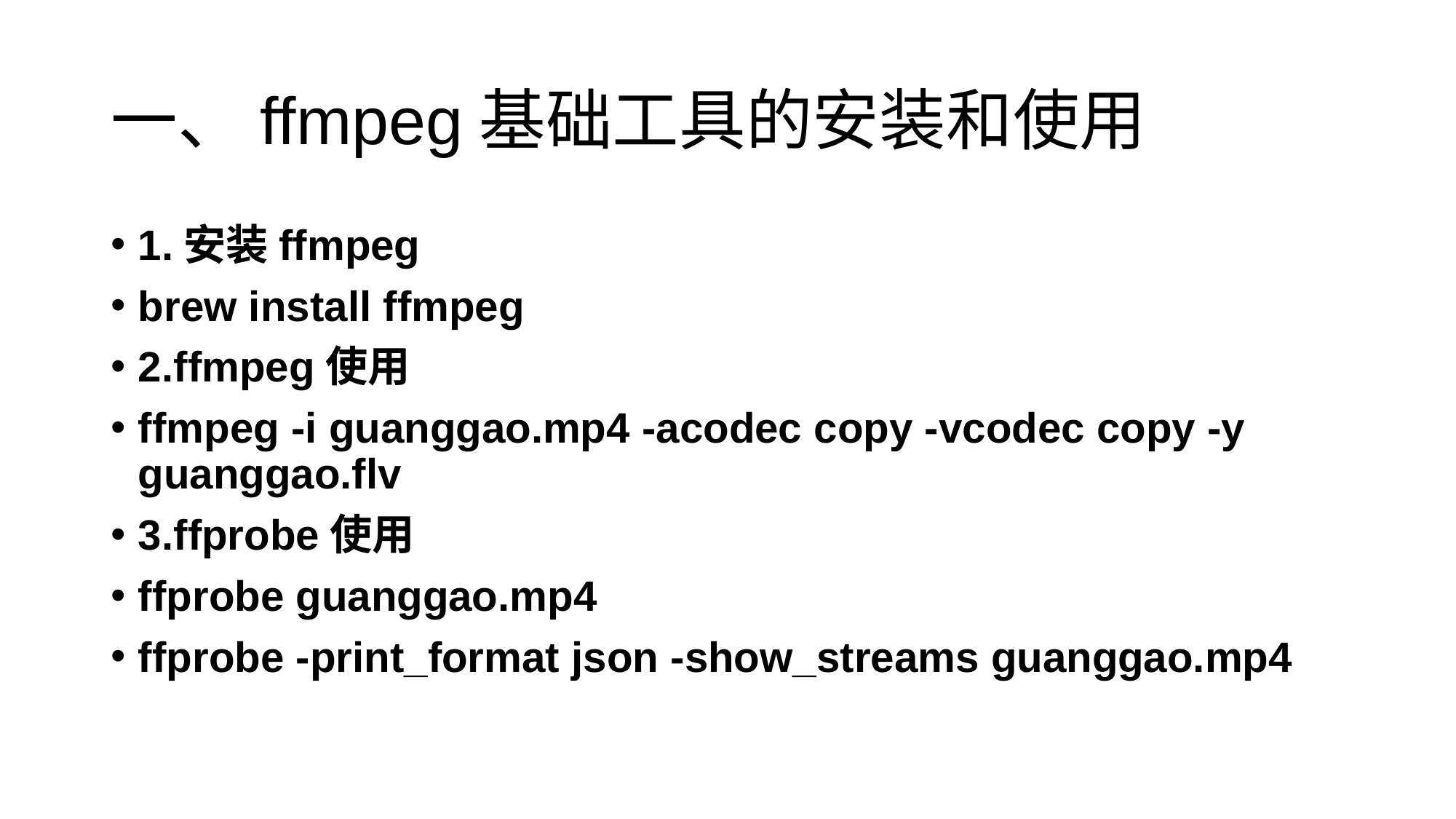

# 一、ffmpeg基础工具的安装和使用
1.安装ffmpeg
brew install ffmpeg
2.ffmpeg使用
ffmpeg -i guanggao.mp4 -acodec copy -vcodec copy -y guanggao.flv
3.ffprobe使用
ffprobe guanggao.mp4
ffprobe -print_format json -show_streams guanggao.mp4